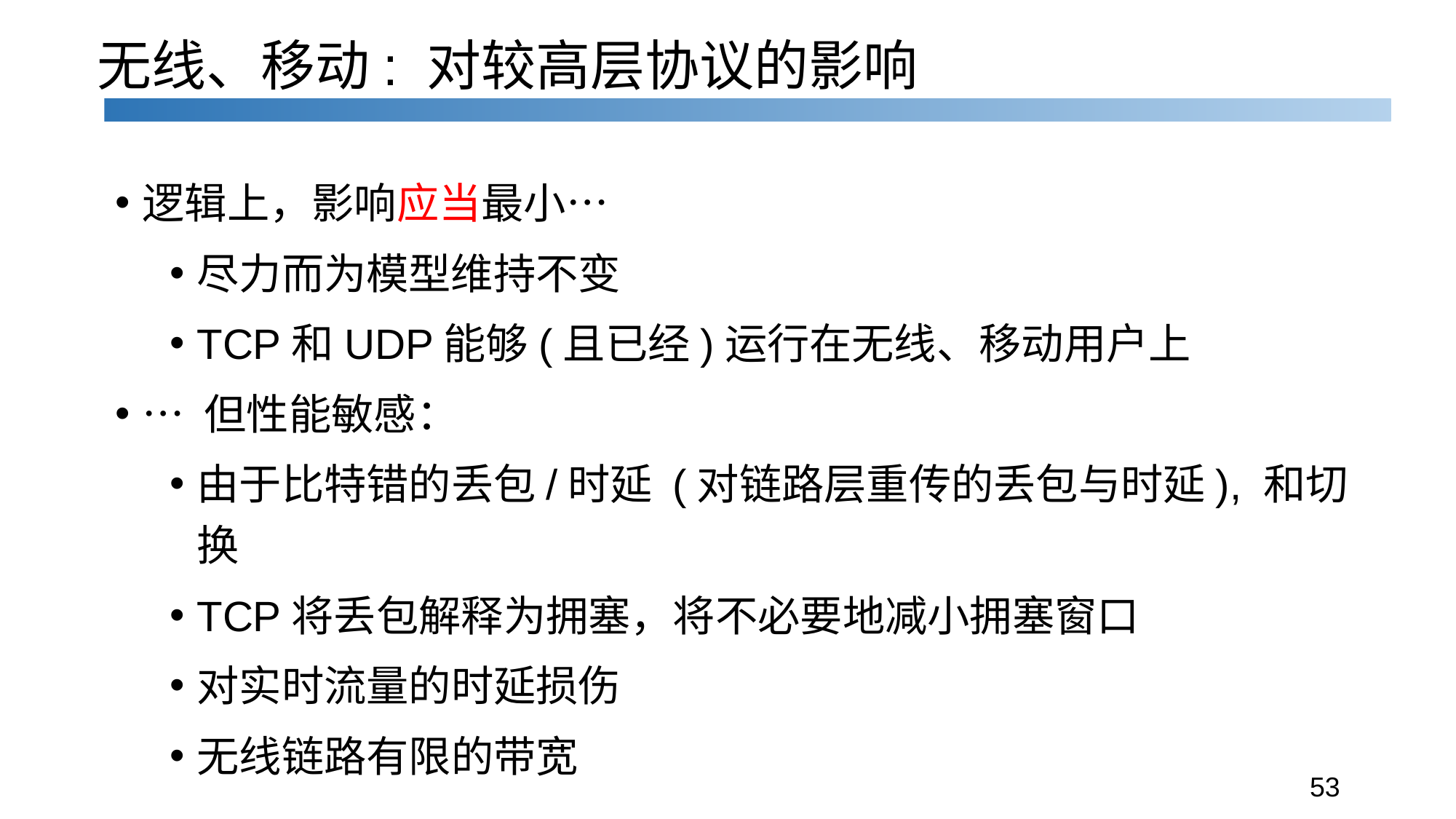

# 无线、移动: 对较高层协议的影响

逻辑上，影响应当最小…
尽力而为模型维持不变
TCP和UDP能够(且已经)运行在无线、移动用户上
… 但性能敏感：
由于比特错的丢包/时延 (对链路层重传的丢包与时延), 和切换
TCP将丢包解释为拥塞，将不必要地减小拥塞窗口
对实时流量的时延损伤
无线链路有限的带宽
53